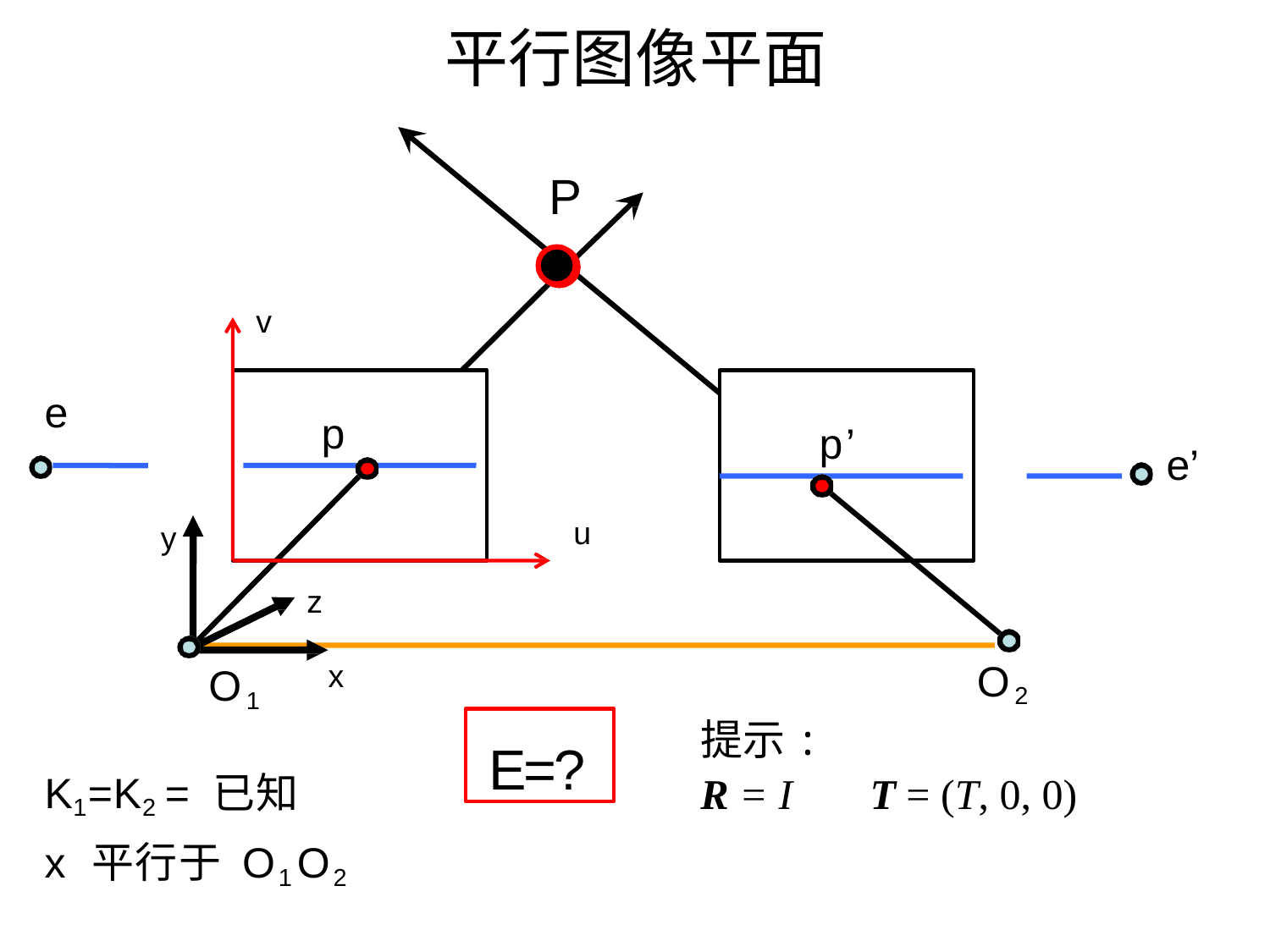

# 平行图像平面

P

v

e
p
p’
e’

u

y

z

O2
x
O1
E=?
提示:
R = I
K1=K2 = 已知
x 平行于 O1O2
T = (T, 0, 0)